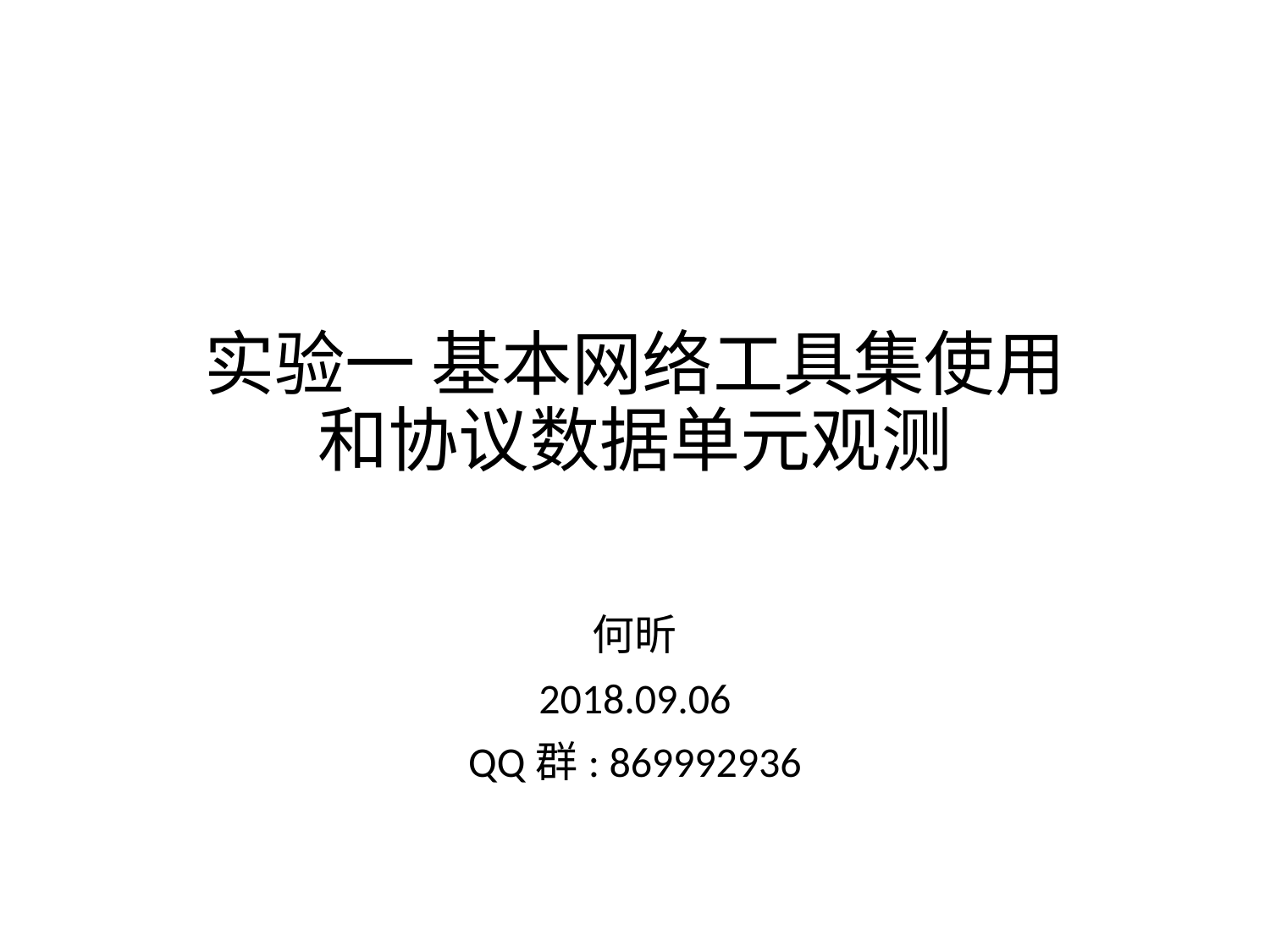

# 实验一 基本网络工具集使用 和协议数据单元观测
何昕
2018.09.06
QQ群: 869992936